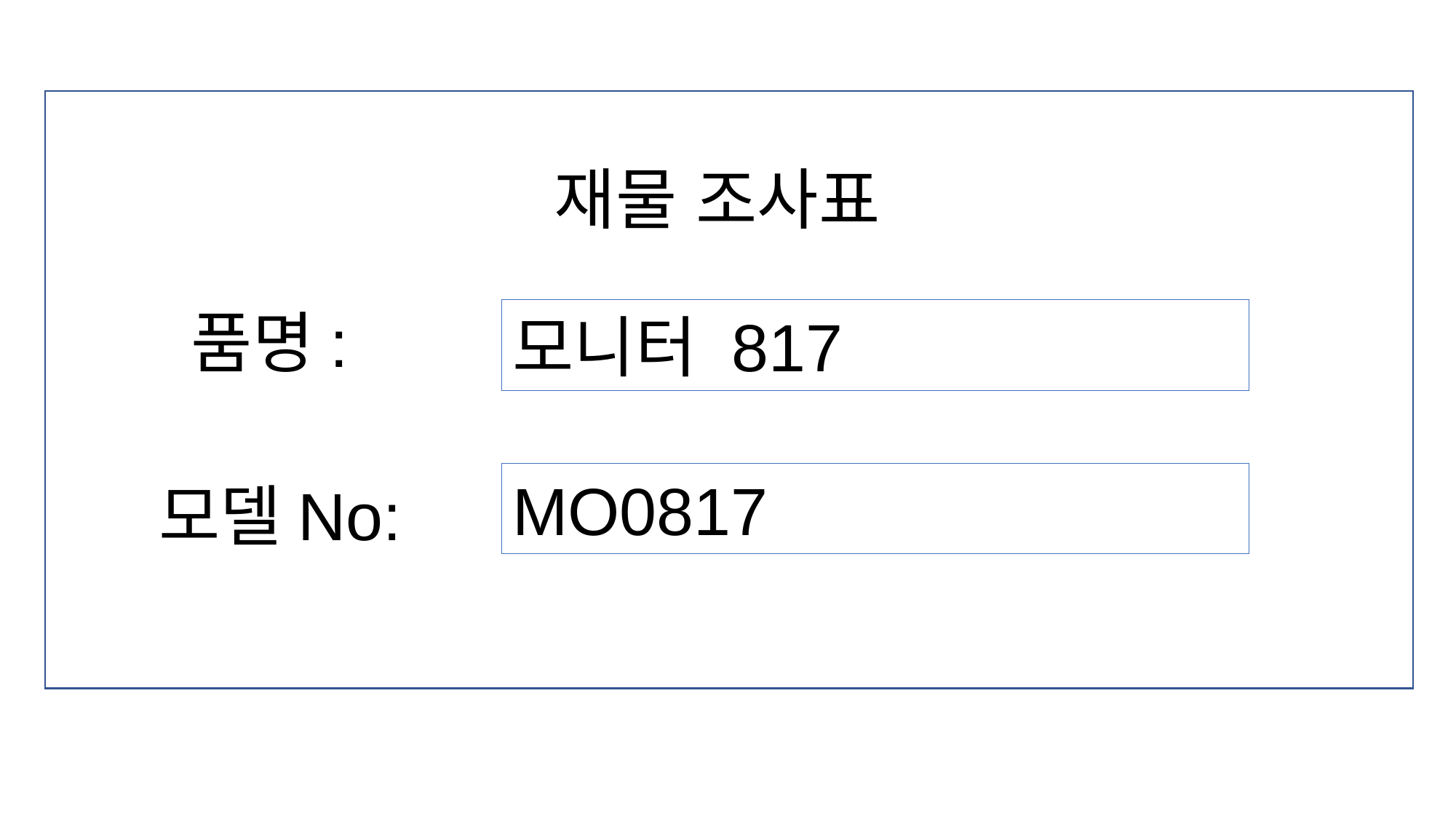

재물 조사표
품명:
모니터 817
MO0817
모델No: